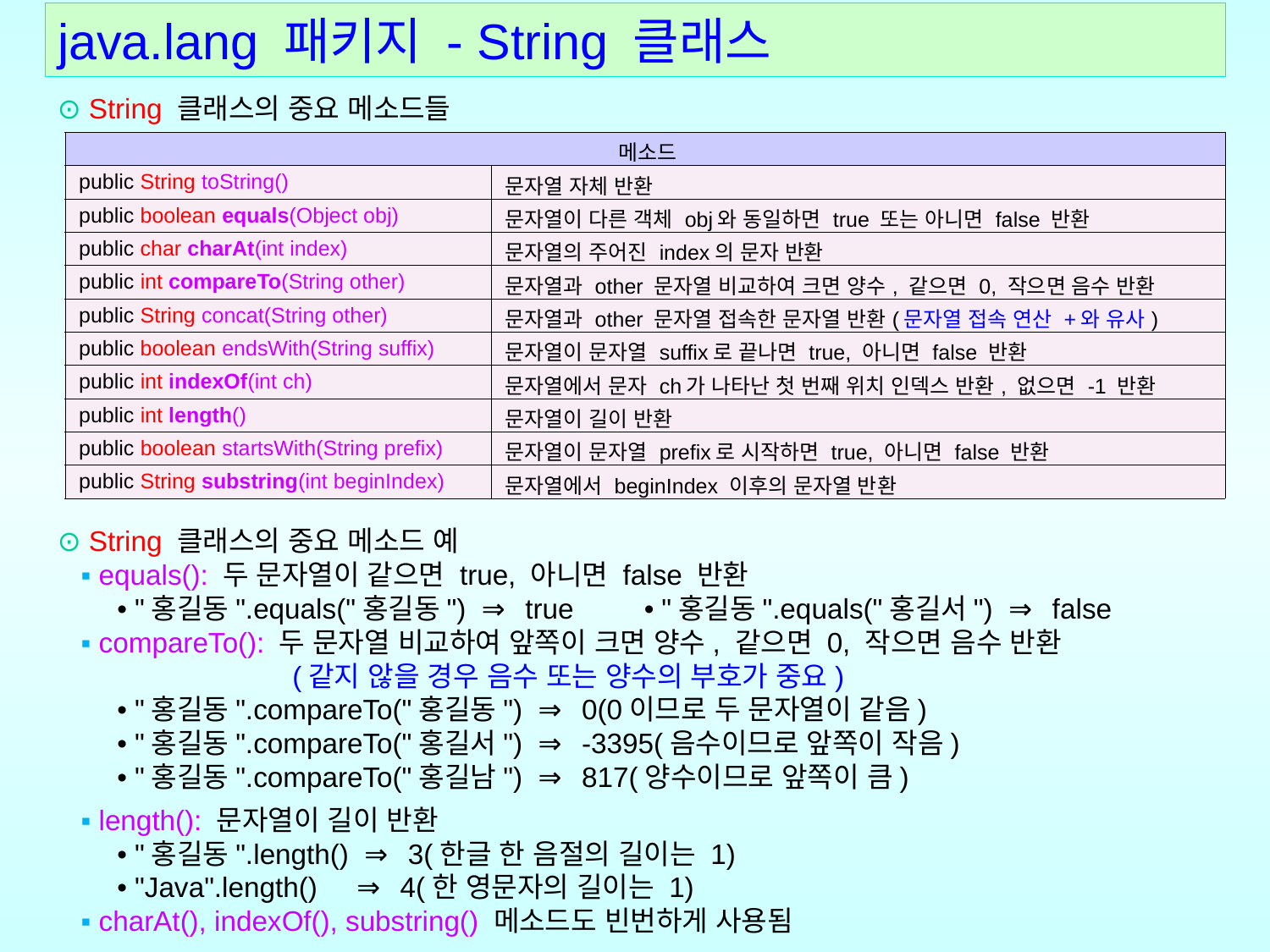

# java.lang 패키지 - String 클래스
⊙ String 클래스의 중요 메소드들
| 메소드 |  |
| --- | --- |
| public String toString() | 문자열 자체 반환 |
| public boolean equals(Object obj) | 문자열이 다른 객체 obj와 동일하면 true 또는 아니면 false 반환 |
| public char charAt(int index) | 문자열의 주어진 index의 문자 반환 |
| public int compareTo(String other) | 문자열과 other 문자열 비교하여 크면 양수, 같으면 0, 작으면 음수 반환 |
| public String concat(String other) | 문자열과 other 문자열 접속한 문자열 반환(문자열 접속 연산 +와 유사) |
| public boolean endsWith(String suffix) | 문자열이 문자열 suffix로 끝나면 true, 아니면 false 반환 |
| public int indexOf(int ch) | 문자열에서 문자 ch가 나타난 첫 번째 위치 인덱스 반환, 없으면 -1 반환 |
| public int length() | 문자열이 길이 반환 |
| public boolean startsWith(String prefix) | 문자열이 문자열 prefix로 시작하면 true, 아니면 false 반환 |
| public String substring(int beginIndex) | 문자열에서 beginIndex 이후의 문자열 반환 |
⊙ String 클래스의 중요 메소드 예
   ▪ equals(): 두 문자열이 같으면 true, 아니면 false 반환
        • "홍길동".equals("홍길동")  ⇒  true         • "홍길동".equals("홍길서")  ⇒  false
   ▪ compareTo(): 두 문자열 비교하여 앞쪽이 크면 양수, 같으면 0, 작으면 음수 반환
                              (같지 않을 경우 음수 또는 양수의 부호가 중요)
        • "홍길동".compareTo("홍길동")  ⇒  0(0이므로 두 문자열이 같음)
        • "홍길동".compareTo("홍길서")  ⇒  -3395(음수이므로 앞쪽이 작음)
        • "홍길동".compareTo("홍길남")  ⇒  817(양수이므로 앞쪽이 큼)
   ▪ length(): 문자열이 길이 반환
        • "홍길동".length()  ⇒  3(한글 한 음절의 길이는 1)
        • "Java".length()     ⇒  4(한 영문자의 길이는 1)
   ▪ charAt(), indexOf(), substring() 메소드도 빈번하게 사용됨